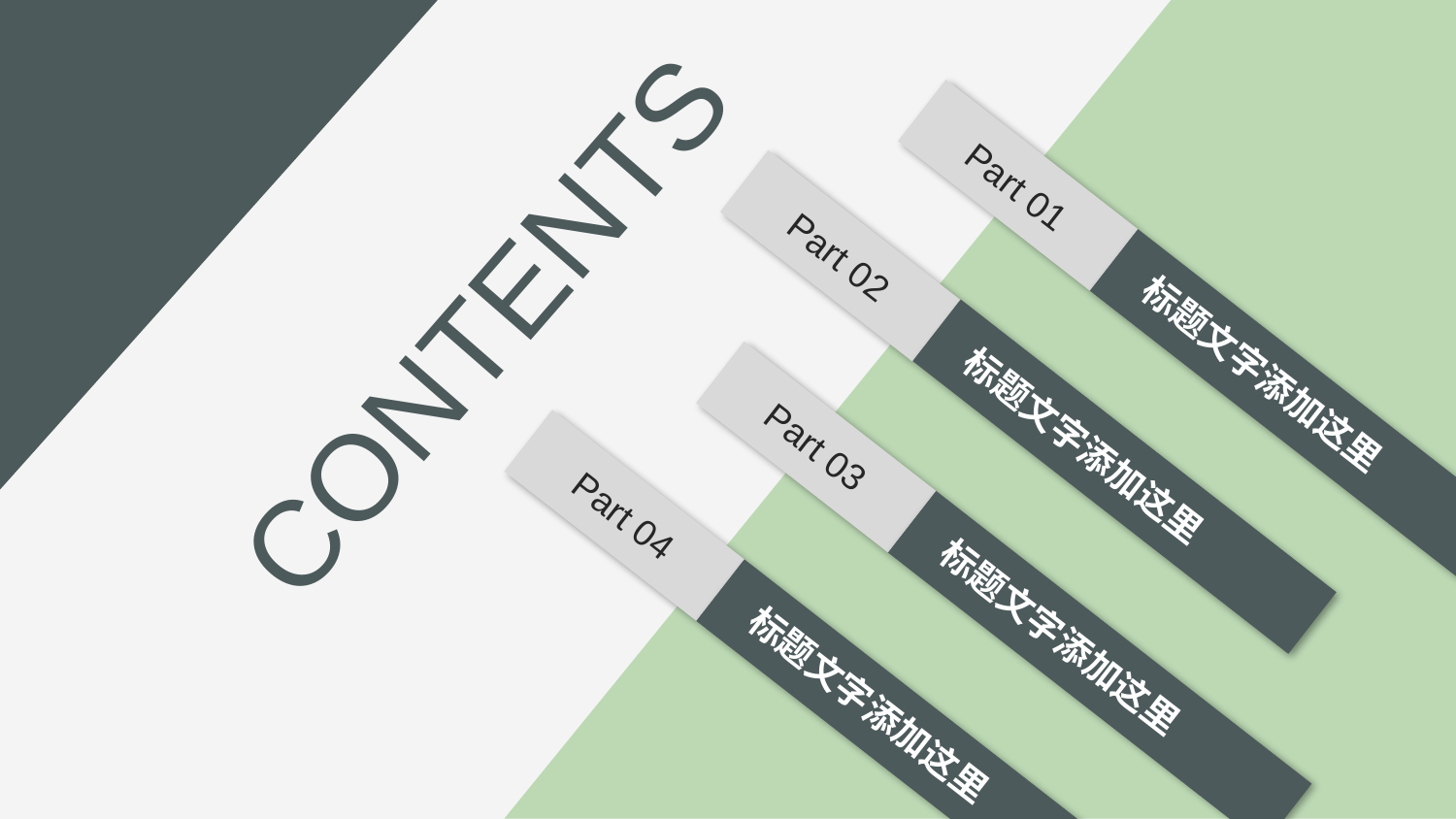

CONTENTS

标题文字添加这里
Part 01

标题文字添加这里
Part 02

标题文字添加这里
Part 03

标题文字添加这里
Part 04